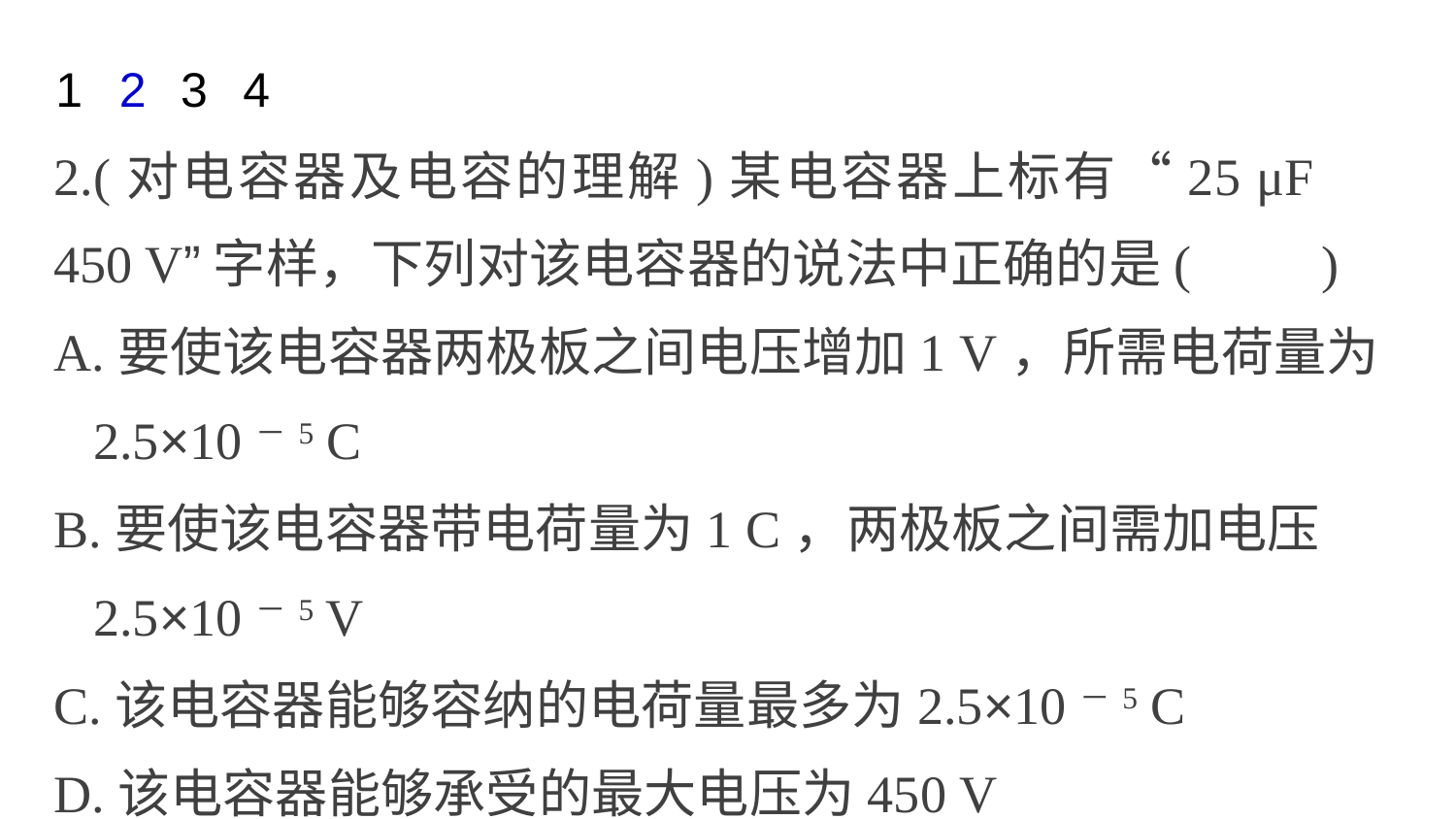

1
2
3
4
2.(对电容器及电容的理解)某电容器上标有“25 μF　450 V”字样，下列对该电容器的说法中正确的是(　　)
A.要使该电容器两极板之间电压增加1 V，所需电荷量为
   2.5×10－5 C
B.要使该电容器带电荷量为1 C，两极板之间需加电压
   2.5×10－5 V
C.该电容器能够容纳的电荷量最多为2.5×10－5 C
D.该电容器能够承受的最大电压为450 V